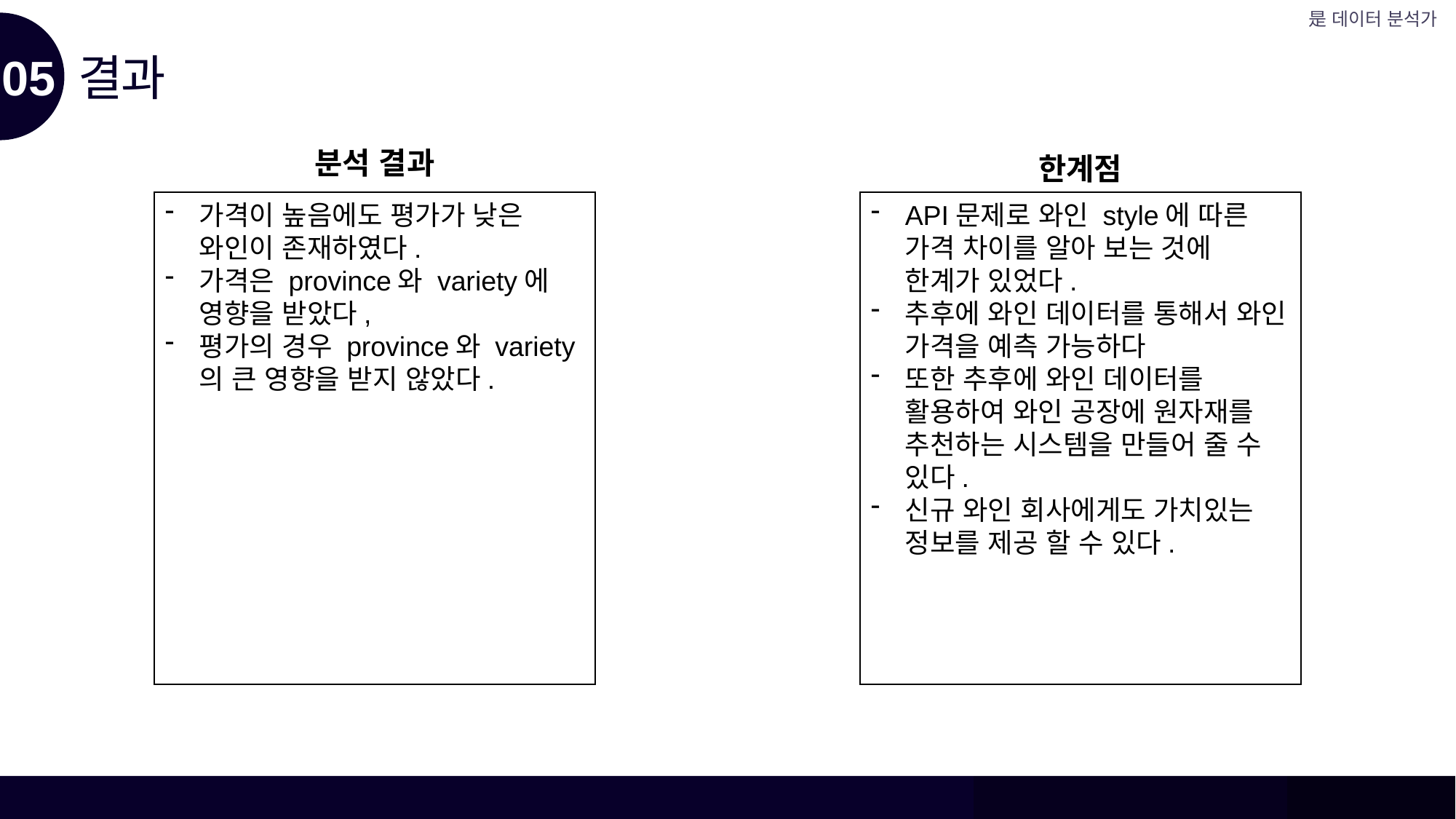

是 데이터 분석가
05
결과
분석 결과
가격이 높음에도 평가가 낮은 와인이 존재하였다.
가격은 province와 variety에 영향을 받았다,
평가의 경우 province와 variety의 큰 영향을 받지 않았다.
한계점
API문제로 와인 style에 따른 가격 차이를 알아 보는 것에 한계가 있었다.
추후에 와인 데이터를 통해서 와인 가격을 예측 가능하다
또한 추후에 와인 데이터를 활용하여 와인 공장에 원자재를 추천하는 시스템을 만들어 줄 수 있다.
신규 와인 회사에게도 가치있는 정보를 제공 할 수 있다.